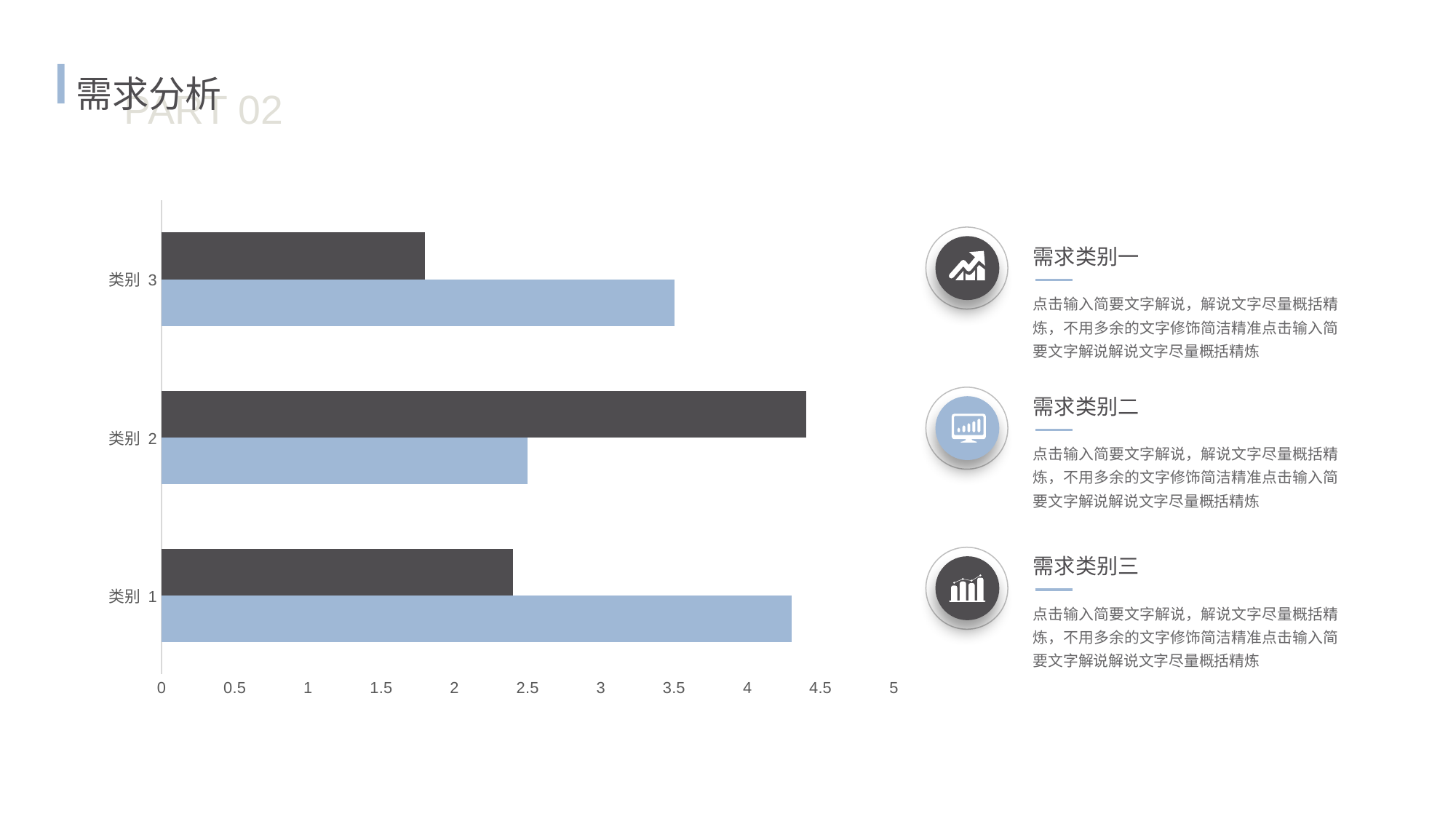

需求分析

PART 02

### Chart

| Category | 系列 1 | 系列 2 |
|---|---|---|
| 类别 1 | 4.3 | 2.4 |
| 类别 2 | 2.5 | 4.4 |
| 类别 3 | 3.5 | 1.8 |

需求类别一
点击输入简要文字解说，解说文字尽量概括精炼，不用多余的文字修饰简洁精准点击输入简要文字解说解说文字尽量概括精炼

需求类别二
点击输入简要文字解说，解说文字尽量概括精炼，不用多余的文字修饰简洁精准点击输入简要文字解说解说文字尽量概括精炼

需求类别三
点击输入简要文字解说，解说文字尽量概括精炼，不用多余的文字修饰简洁精准点击输入简要文字解说解说文字尽量概括精炼